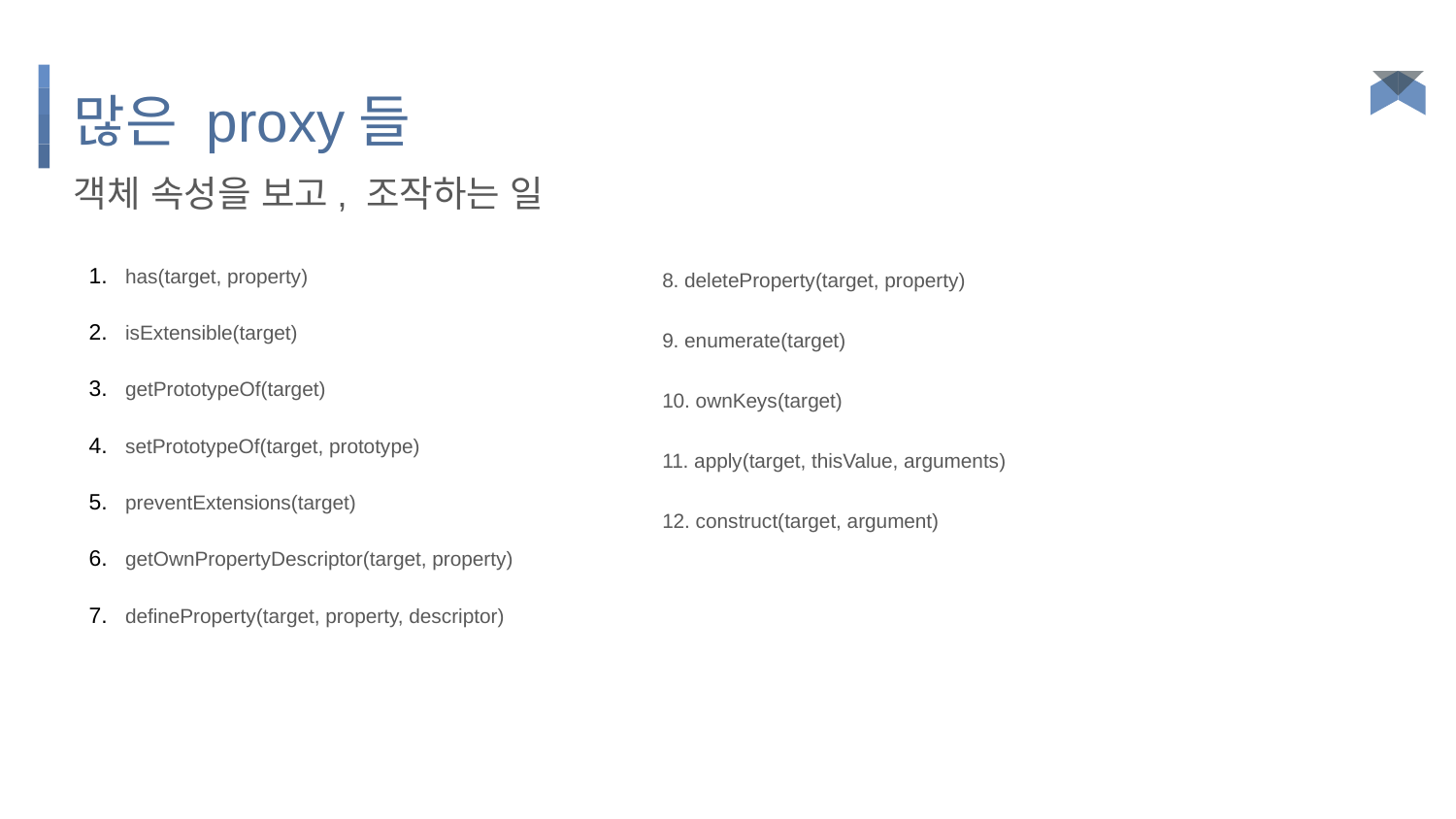

# 많은 proxy들
객체 속성을 보고, 조작하는 일
has(target, property)
isExtensible(target)
getPrototypeOf(target)
setPrototypeOf(target, prototype)
preventExtensions(target)
getOwnPropertyDescriptor(target, property)
defineProperty(target, property, descriptor)

8. deleteProperty(target, property)
9. enumerate(target)
10. ownKeys(target)
11. apply(target, thisValue, arguments)
12. construct(target, argument)